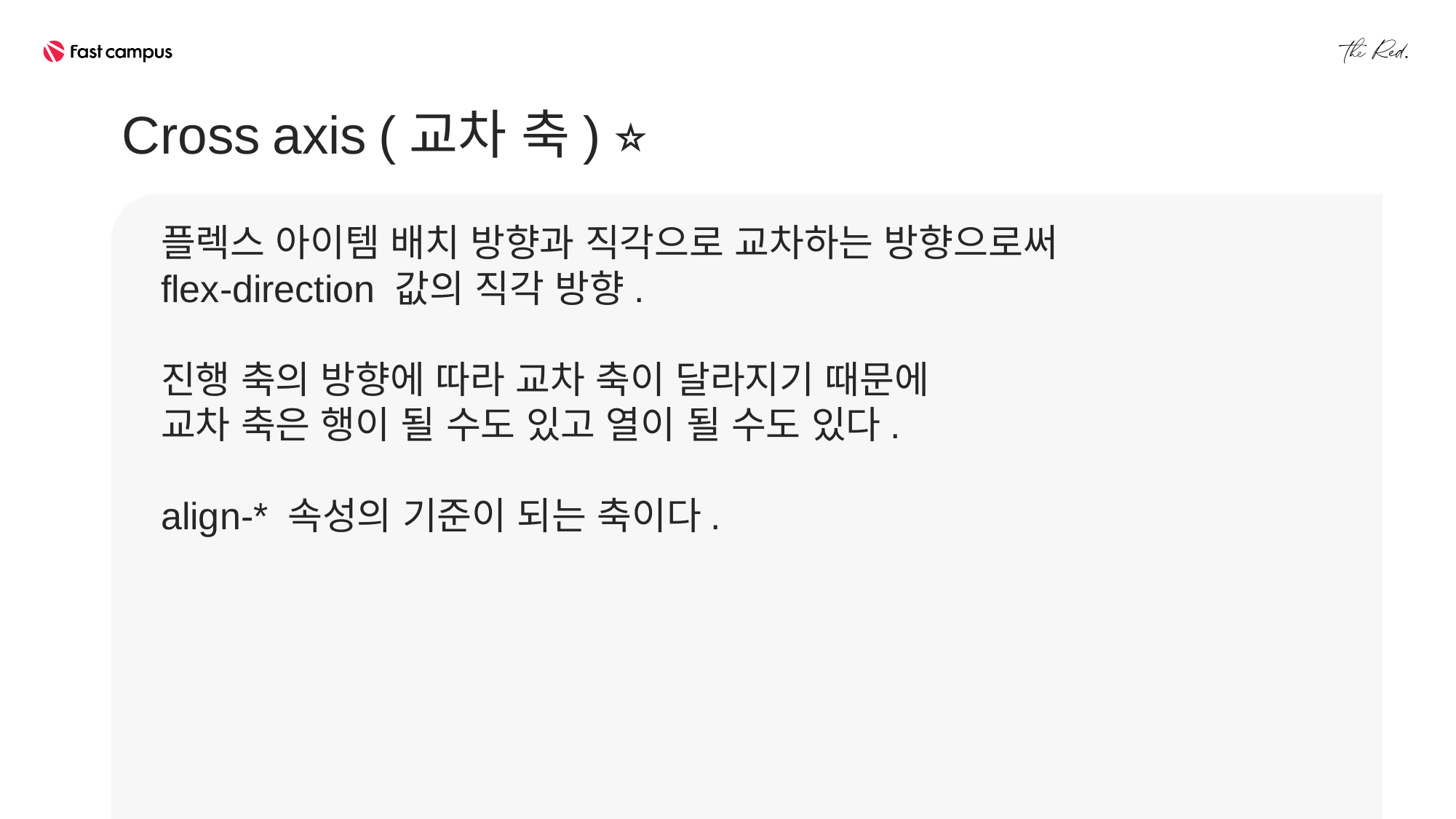

Cross axis (교차 축) ⭐
플렉스 아이템 배치 방향과 직각으로 교차하는 방향으로써
flex-direction 값의 직각 방향.

진행 축의 방향에 따라 교차 축이 달라지기 때문에
교차 축은 행이 될 수도 있고 열이 될 수도 있다.

align-* 속성의 기준이 되는 축이다.